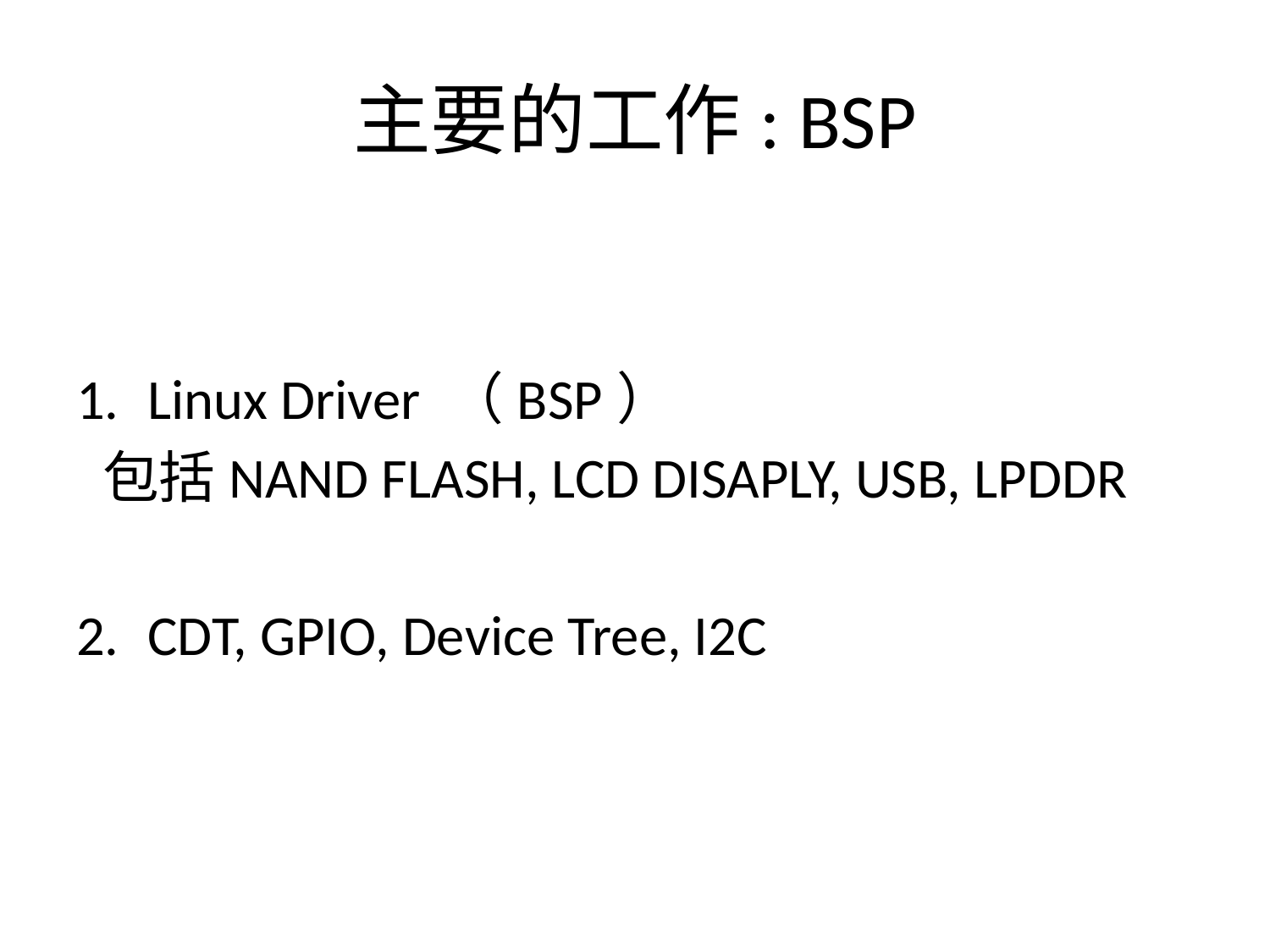

# 主要的工作: BSP
Linux Driver （BSP）
 包括NAND FLASH, LCD DISAPLY, USB, LPDDR

CDT, GPIO, Device Tree, I2C